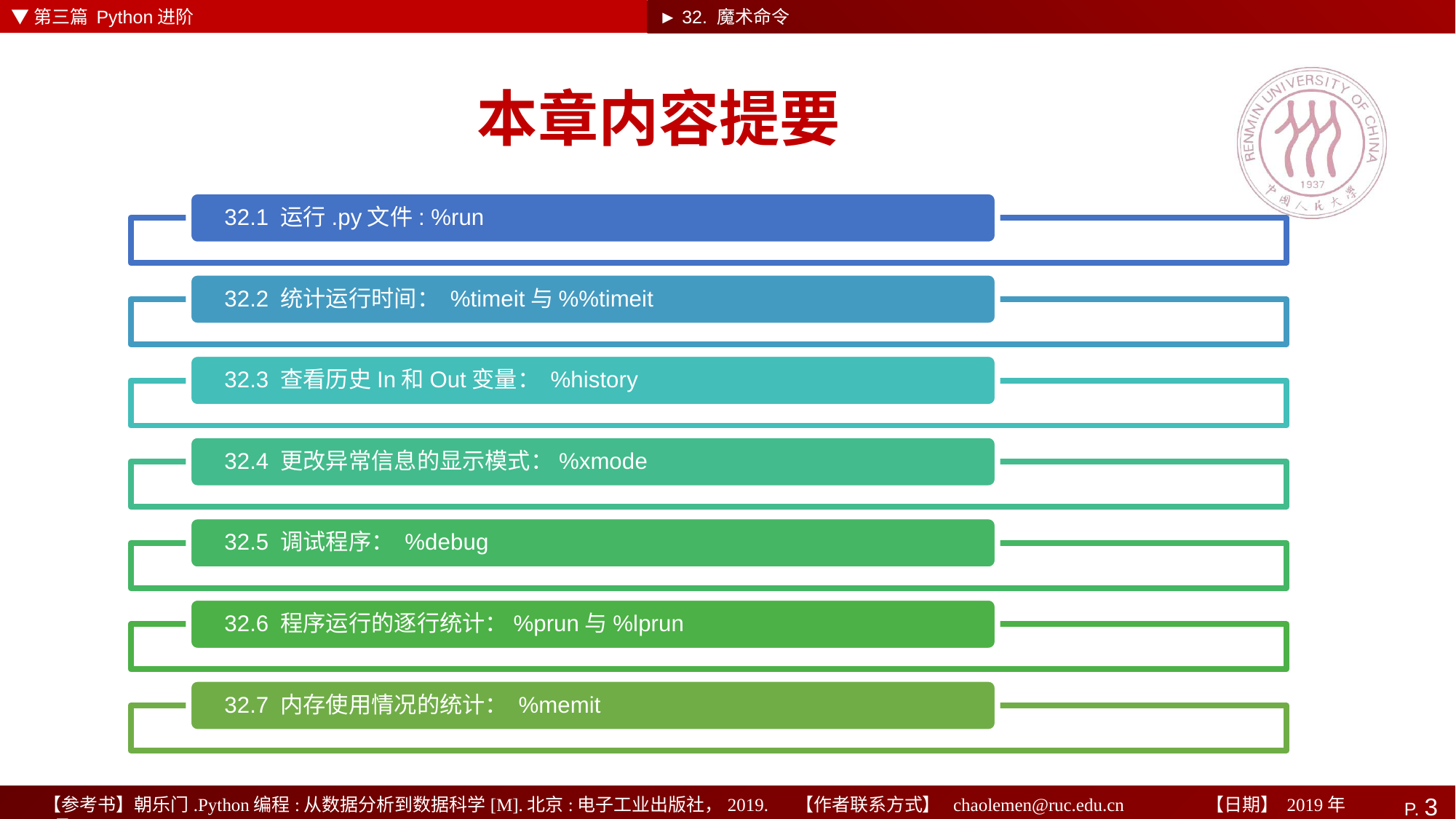

▼第三篇 Python进阶
► 32. 魔术命令
# 本章内容提要
32.1 运行.py文件: %run
32.2 统计运行时间： %timeit与%%timeit
32.3 查看历史In和Out变量： %history
32.4 更改异常信息的显示模式：%xmode
32.5 调试程序： %debug
32.6 程序运行的逐行统计：%prun与%lprun
32.7 内存使用情况的统计： %memit